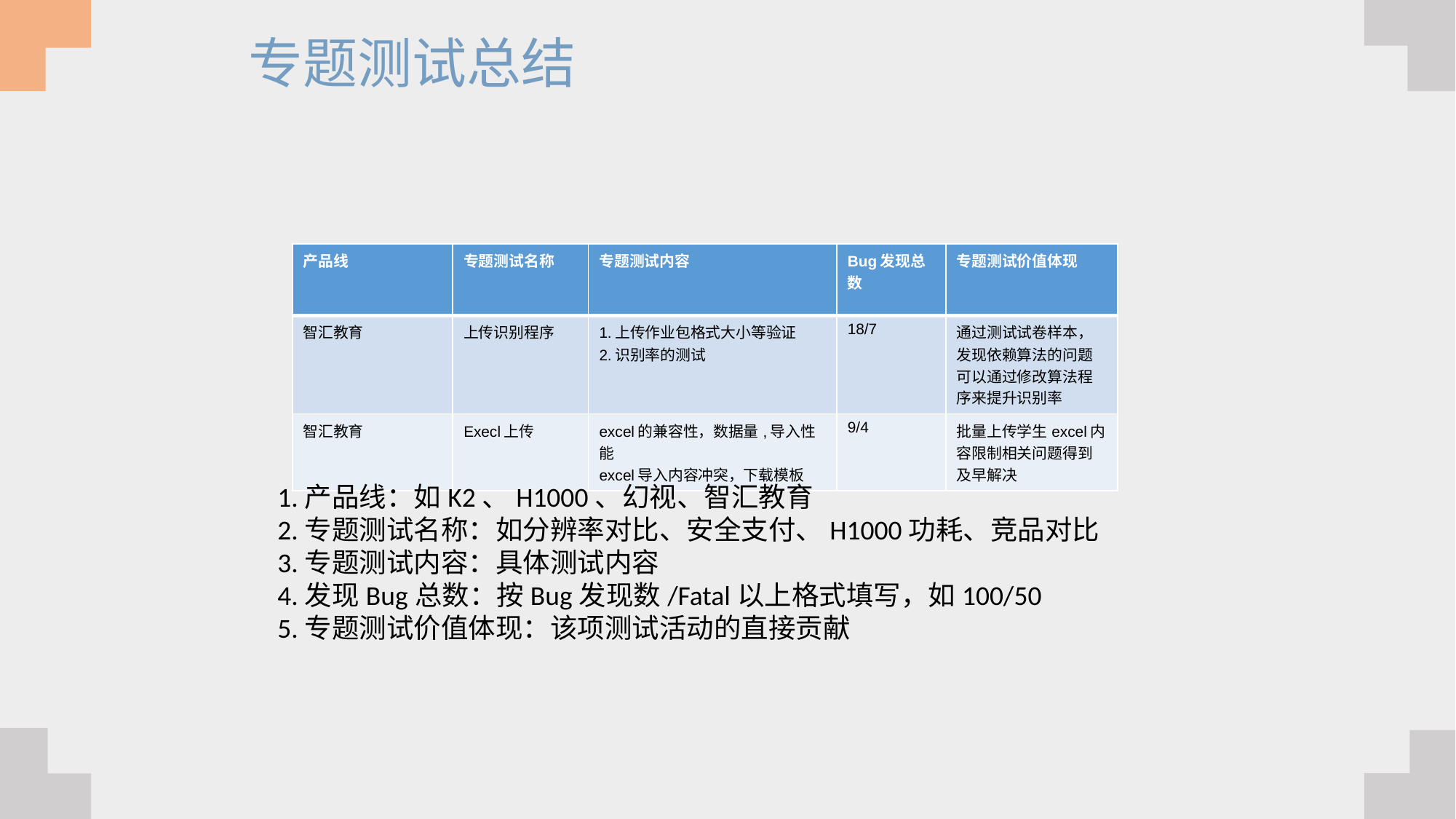

专题测试总结
| 产品线 | 专题测试名称 | 专题测试内容 | Bug发现总数 | 专题测试价值体现 |
| --- | --- | --- | --- | --- |
| 智汇教育 | 上传识别程序 | 1.上传作业包格式大小等验证 2.识别率的测试 | 18/7 | 通过测试试卷样本，发现依赖算法的问题可以通过修改算法程序来提升识别率 |
| 智汇教育 | Execl上传 | excel的兼容性，数据量,导入性能 excel导入内容冲突，下载模板 | 9/4 | 批量上传学生excel内容限制相关问题得到及早解决 |
1.产品线：如K2、H1000、幻视、智汇教育
2.专题测试名称：如分辨率对比、安全支付、H1000功耗、竞品对比
3.专题测试内容：具体测试内容
4.发现Bug总数：按Bug发现数/Fatal以上格式填写，如100/50
5.专题测试价值体现：该项测试活动的直接贡献